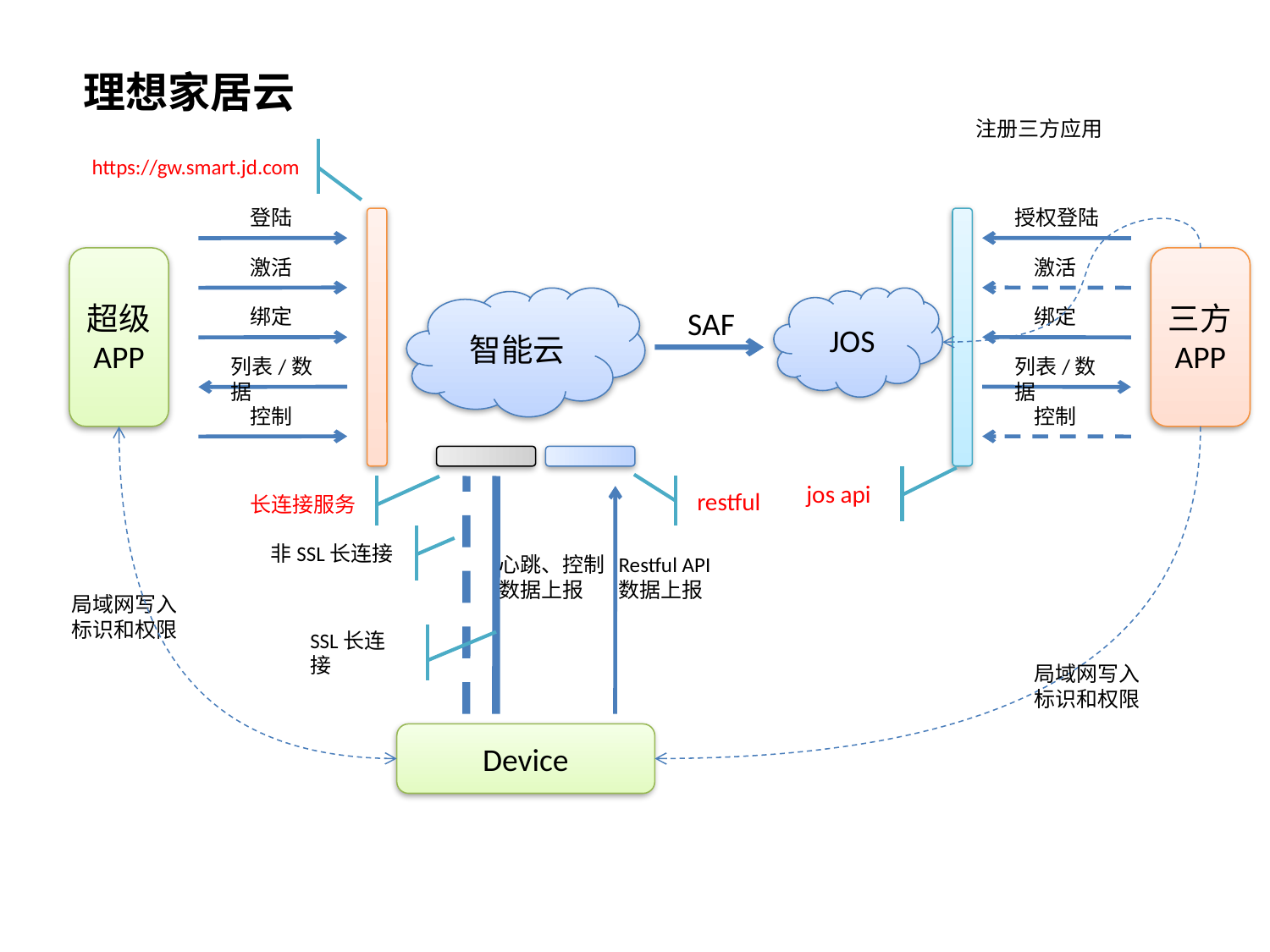

理想家居云
注册三方应用
https://gw.smart.jd.com
登陆
授权登陆

超级APP
激活
激活
三方APP
智能云
JOS
绑定
SAF
绑定
列表/数据
列表/数据
控制
控制

jos api
长连接服务
restful
非SSL长连接
心跳、控制
数据上报
Restful API
数据上报
局域网写入标识和权限
SSL长连接
局域网写入标识和权限
Device